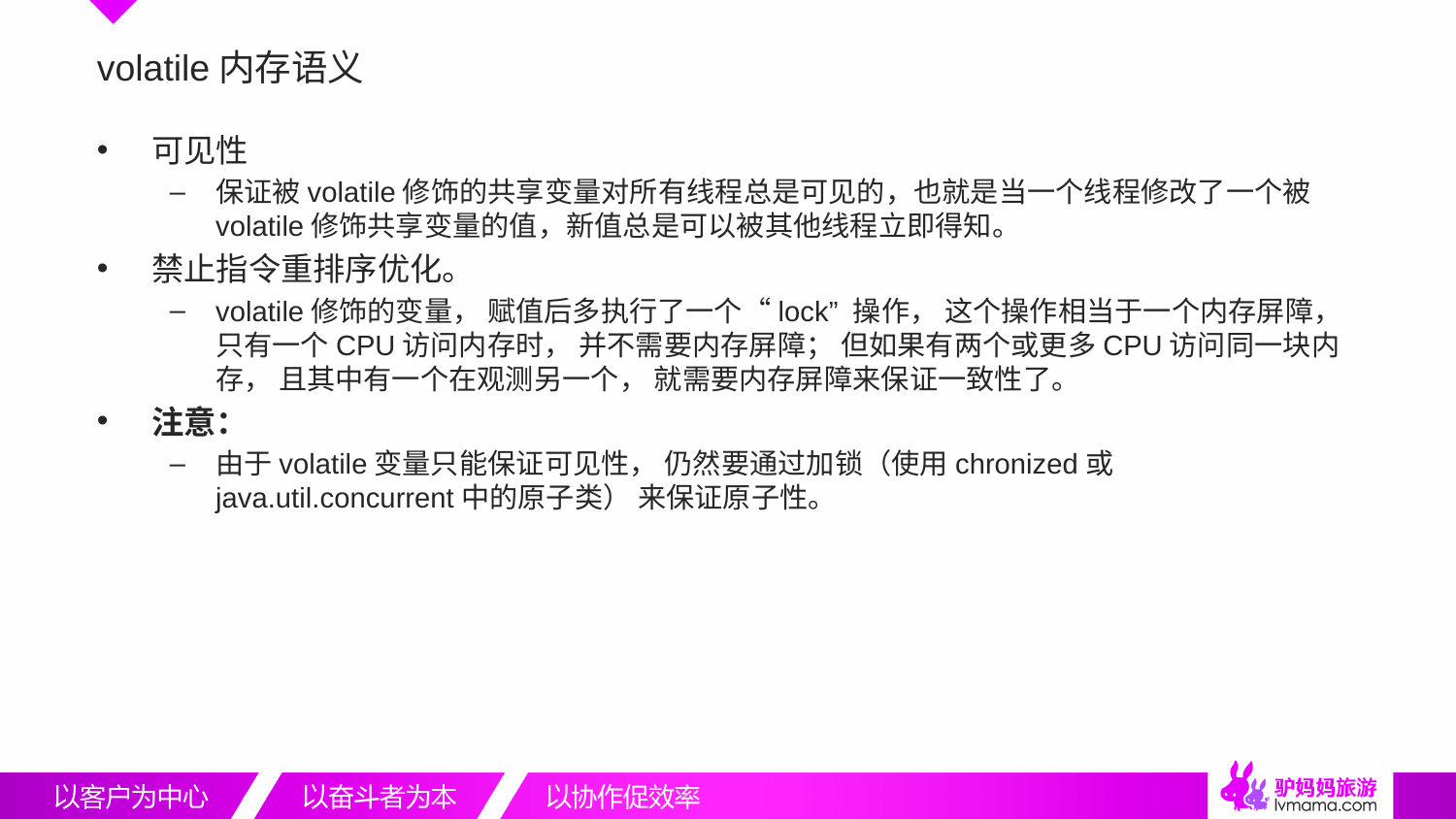

# volatile内存语义
可见性
保证被volatile修饰的共享变量对所有线程总是可见的，也就是当一个线程修改了一个被volatile修饰共享变量的值，新值总是可以被其他线程立即得知。
禁止指令重排序优化。
volatile修饰的变量， 赋值后多执行了一个“lock” 操作， 这个操作相当于一个内存屏障， 只有一个CPU访问内存时， 并不需要内存屏障； 但如果有两个或更多CPU访问同一块内存， 且其中有一个在观测另一个， 就需要内存屏障来保证一致性了。
注意：
由于volatile变量只能保证可见性， 仍然要通过加锁（使用chronized或java.util.concurrent中的原子类） 来保证原子性。